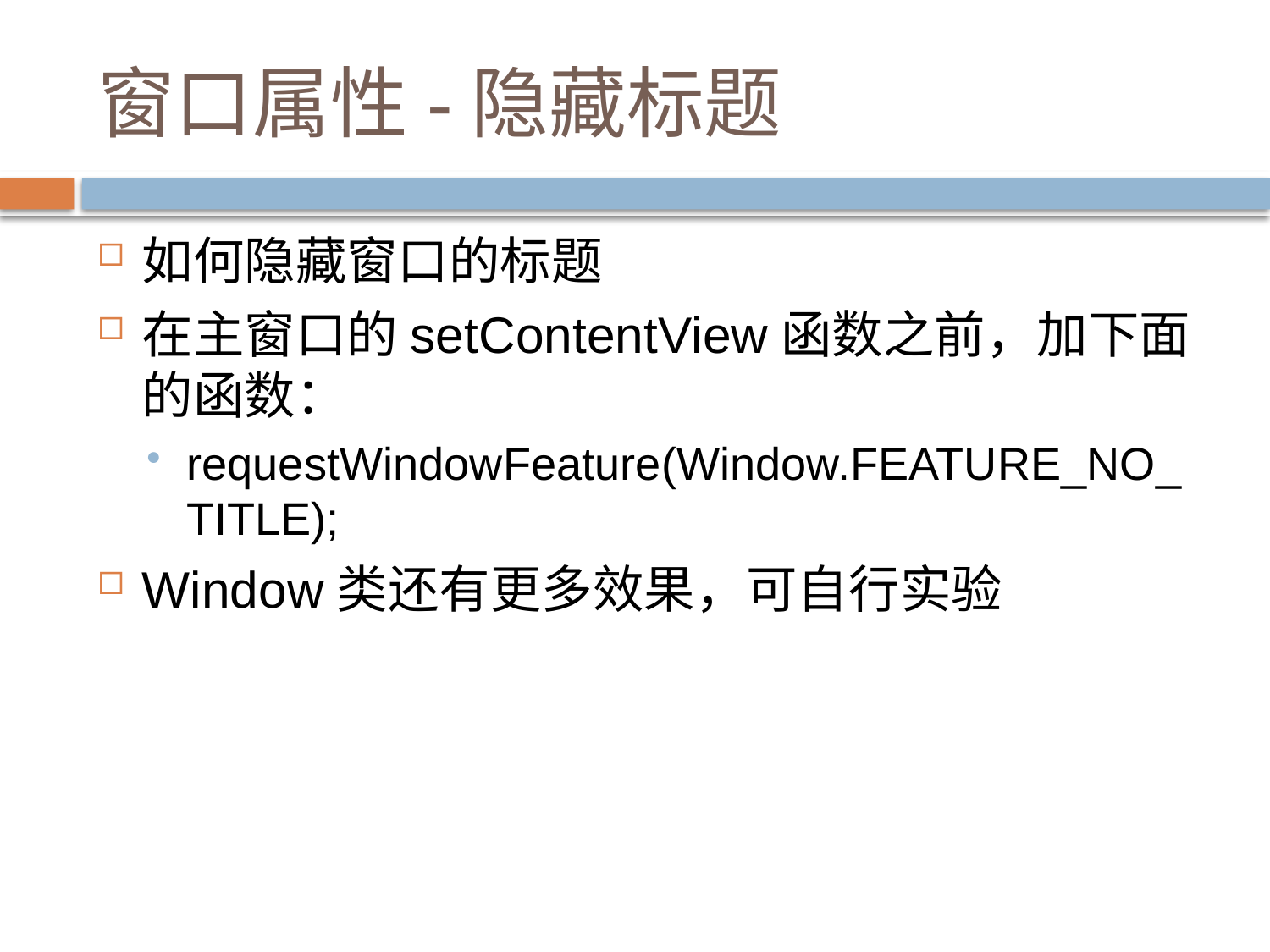

# 窗口属性-隐藏标题
如何隐藏窗口的标题
在主窗口的setContentView函数之前，加下面的函数：
requestWindowFeature(Window.FEATURE_NO_TITLE);
Window类还有更多效果，可自行实验